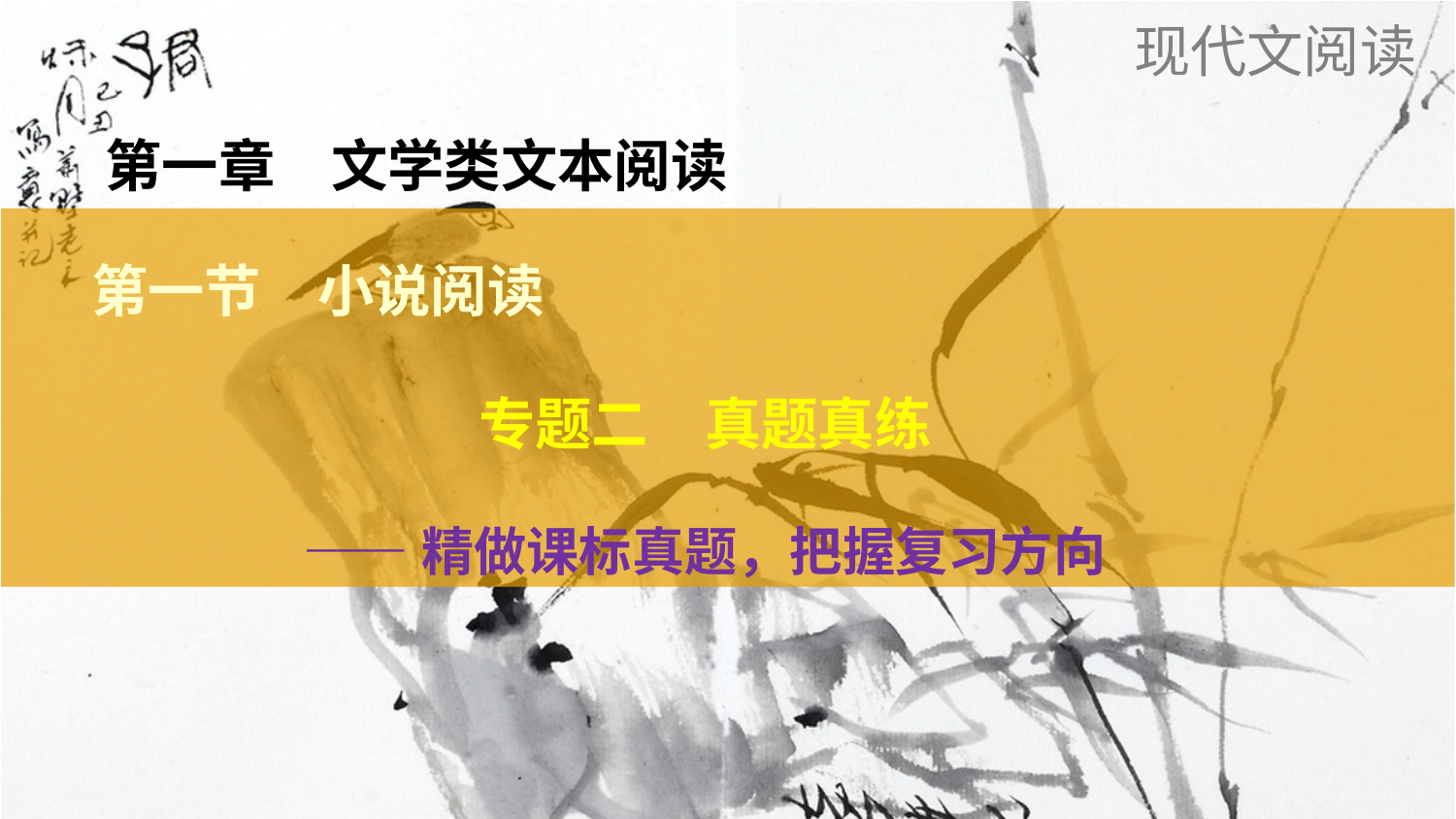

现代文阅读
第一章　文学类文本阅读
第一节　小说阅读
专题二　真题真练
——精做课标真题，把握复习方向